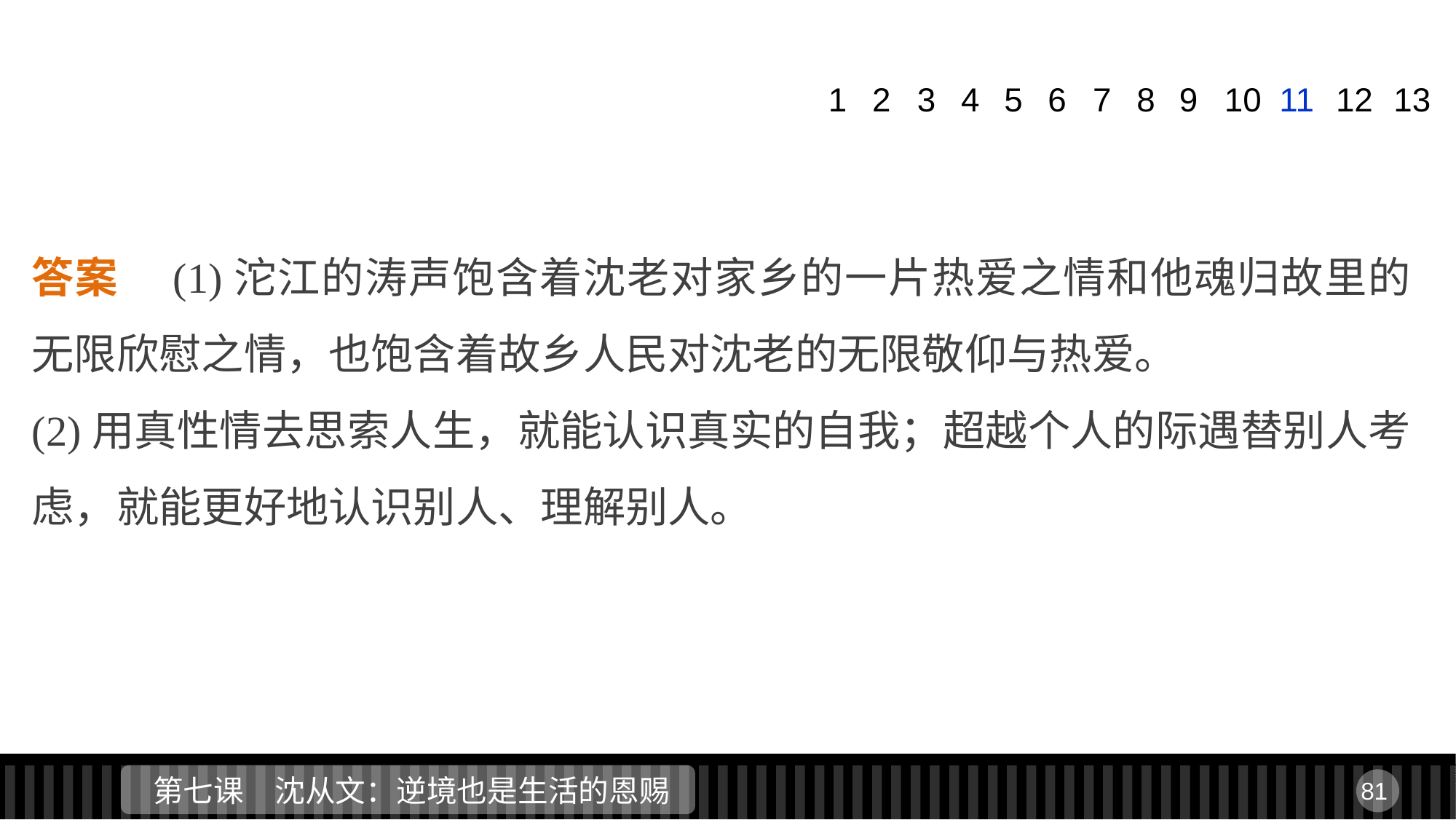

1
2
3
4
5
6
7
8
9
11
12
13
10
答案　(1)沱江的涛声饱含着沈老对家乡的一片热爱之情和他魂归故里的无限欣慰之情，也饱含着故乡人民对沈老的无限敬仰与热爱。
(2)用真性情去思索人生，就能认识真实的自我；超越个人的际遇替别人考虑，就能更好地认识别人、理解别人。